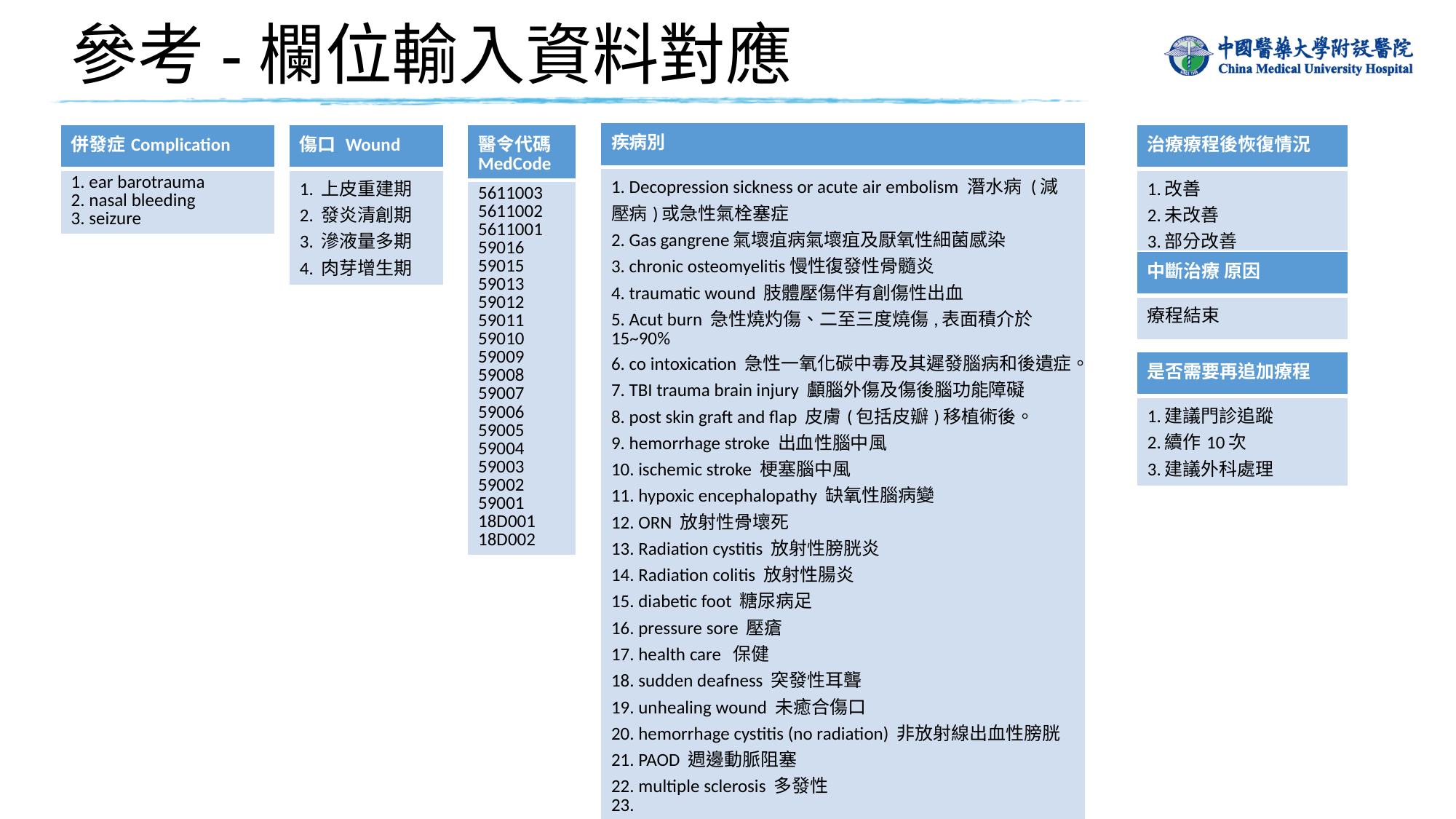

# 參考-欄位輸入資料對應
| 疾病別 |
| --- |
| 1. Decopression sickness or acute air embolism 潛水病 (減壓病)或急性氣栓塞症 2. Gas gangrene氣壞疽病氣壞疽及厭氧性細菌感染 3. chronic osteomyelitis慢性復發性骨髓炎 4. traumatic wound 肢體壓傷伴有創傷性出血 5. Acut burn 急性燒灼傷、二至三度燒傷,表面積介於15~90% 6. co intoxication 急性一氧化碳中毒及其遲發腦病和後遺症。 7. TBI trauma brain injury 顱腦外傷及傷後腦功能障礙 8. post skin graft and flap 皮膚(包括皮瓣)移植術後。 9. hemorrhage stroke 出血性腦中風 10. ischemic stroke 梗塞腦中風 11. hypoxic encephalopathy 缺氧性腦病變 12. ORN 放射性骨壞死 13. Radiation cystitis 放射性膀胱炎 14. Radiation colitis 放射性腸炎 15. diabetic foot 糖尿病足 16. pressure sore 壓瘡 17. health care 保健 18. sudden deafness 突發性耳聾 19. unhealing wound 未癒合傷口 20. hemorrhage cystitis (no radiation) 非放射線出血性膀胱 21. PAOD 週邊動脈阻塞 22. multiple sclerosis 多發性 23. other/gluacoma/headache/avn/insomnia/ileus/vaginitis/眼中風/bone infarction |
| 併發症Complication |
| --- |
| 1. ear barotrauma 2. nasal bleeding 3. seizure |
| 傷口 Wound |
| --- |
| 1. 上皮重建期 2. 發炎清創期 3. 滲液量多期 4. 肉芽增生期 |
| 醫令代碼MedCode |
| --- |
| 5611003 5611002 5611001 59016 59015 59013 59012 59011 59010 59009 59008 59007 59006 59005 59004 59003 59002 59001 18D001 18D002 |
| 治療療程後恢復情況 |
| --- |
| 1.改善 2.未改善 3.部分改善 |
| 中斷治療 原因 |
| --- |
| 療程結束 |
| 是否需要再追加療程 |
| --- |
| 1.建議門診追蹤 2.續作10次 3.建議外科處理 |